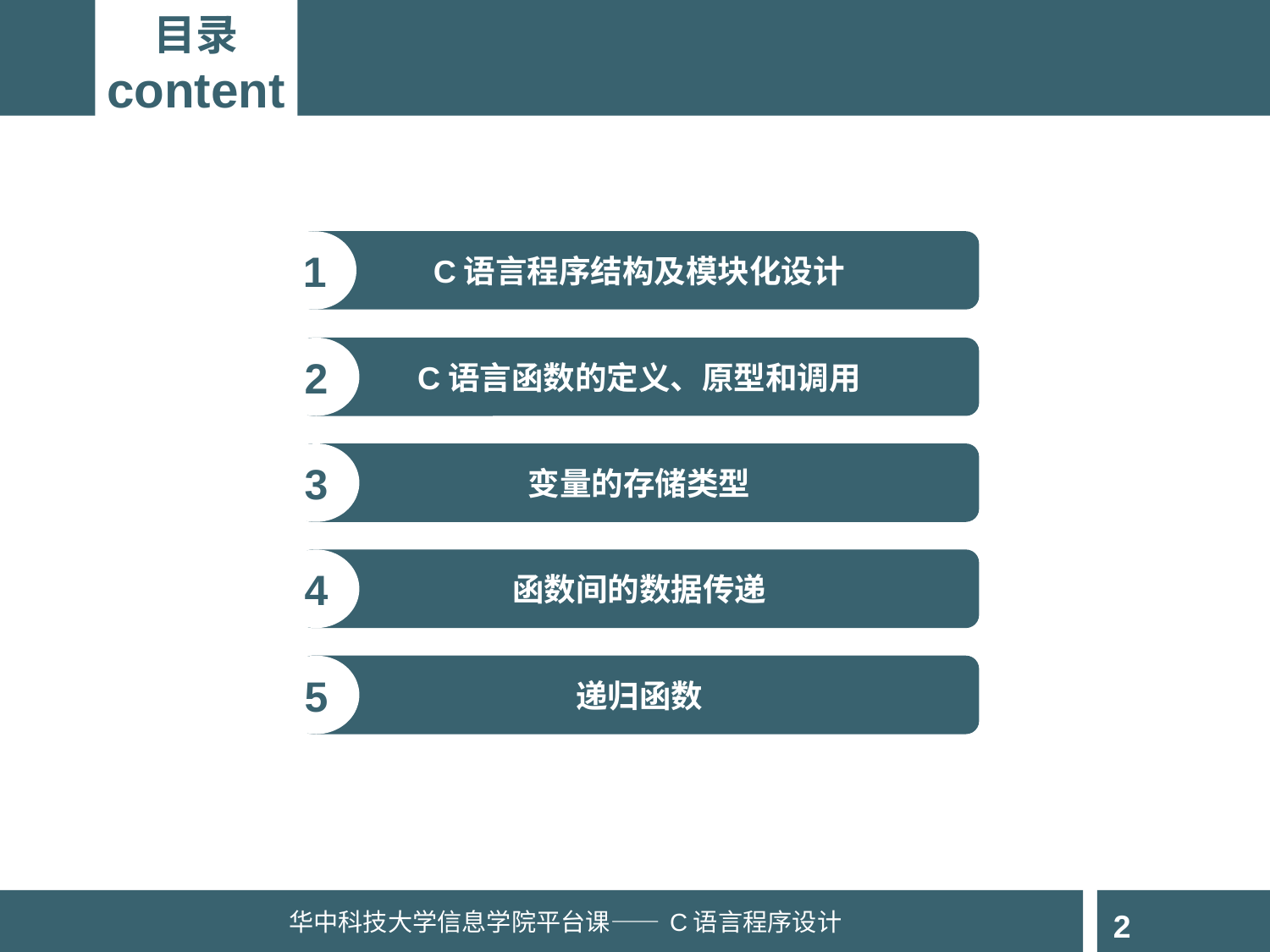

目录
content
1
C语言程序结构及模块化设计
2
C语言函数的定义、原型和调用
3
变量的存储类型
4
函数间的数据传递
5
递归函数